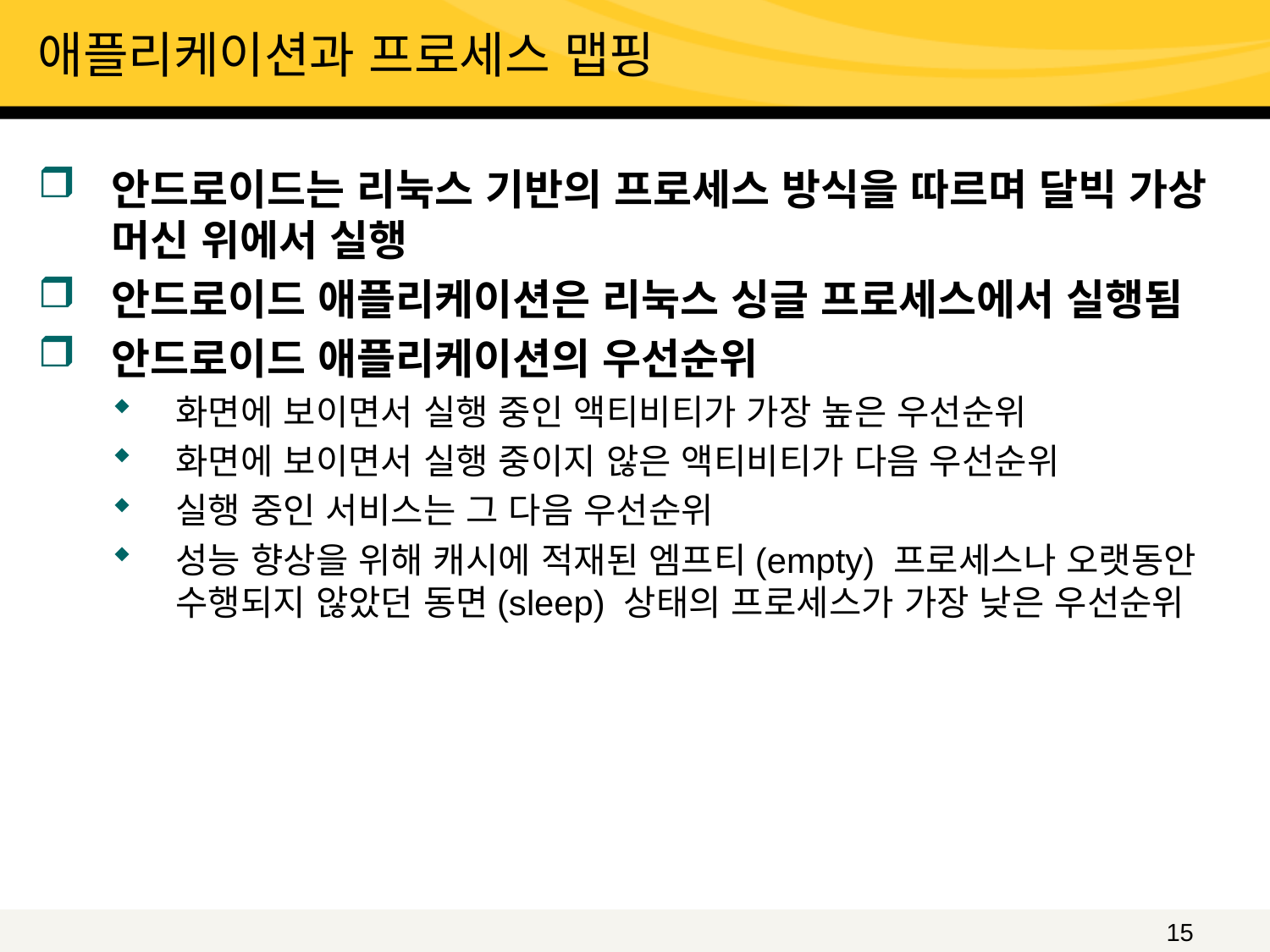

# 애플리케이션과 프로세스 맵핑
안드로이드는 리눅스 기반의 프로세스 방식을 따르며 달빅 가상 머신 위에서 실행
안드로이드 애플리케이션은 리눅스 싱글 프로세스에서 실행됨
안드로이드 애플리케이션의 우선순위
화면에 보이면서 실행 중인 액티비티가 가장 높은 우선순위
화면에 보이면서 실행 중이지 않은 액티비티가 다음 우선순위
실행 중인 서비스는 그 다음 우선순위
성능 향상을 위해 캐시에 적재된 엠프티(empty) 프로세스나 오랫동안 수행되지 않았던 동면(sleep) 상태의 프로세스가 가장 낮은 우선순위

15